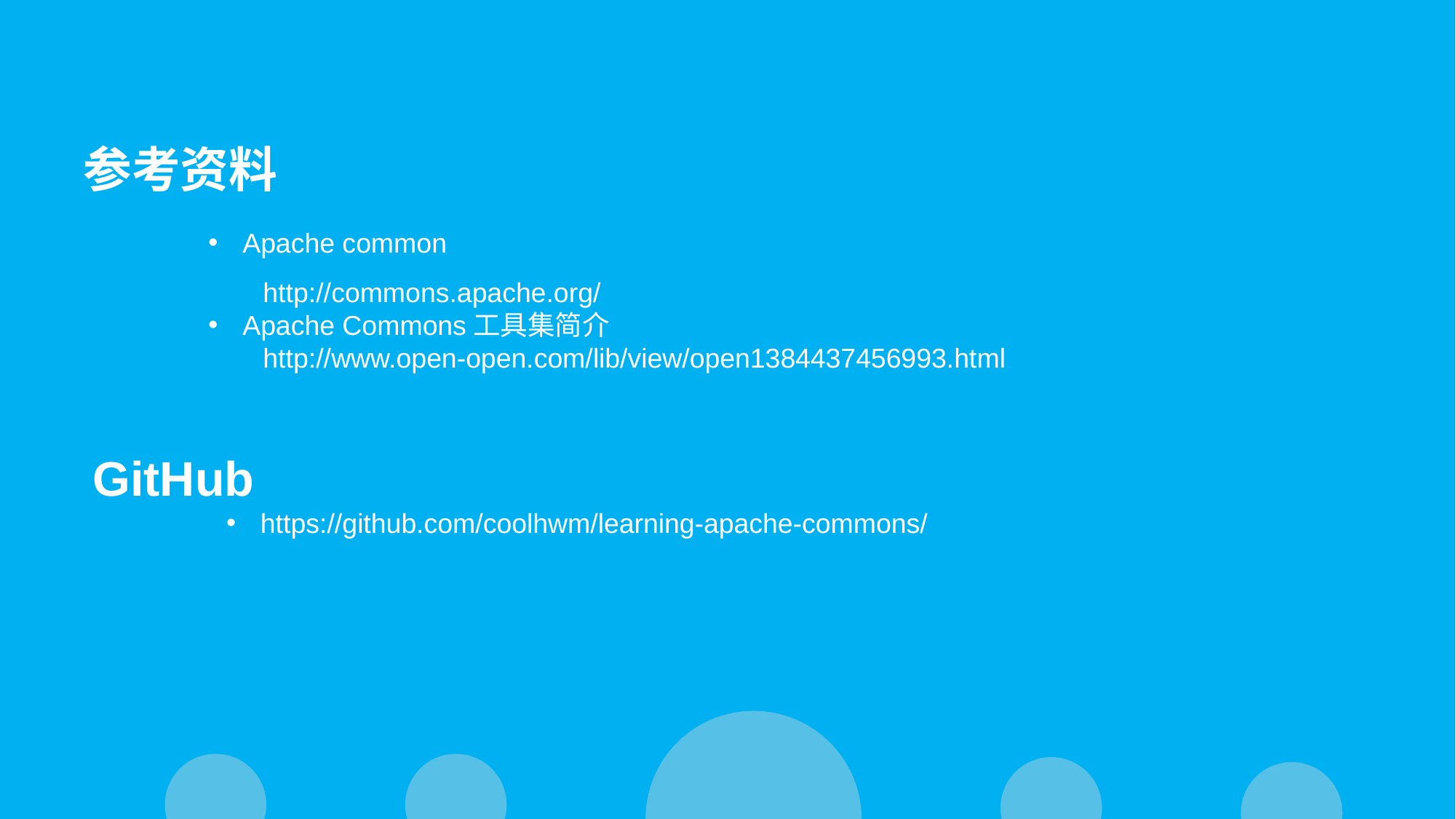

参考资料
Apache common
http://commons.apache.org/
Apache Commons工具集简介
http://www.open-open.com/lib/view/open1384437456993.html
GitHub
https://github.com/coolhwm/learning-apache-commons/